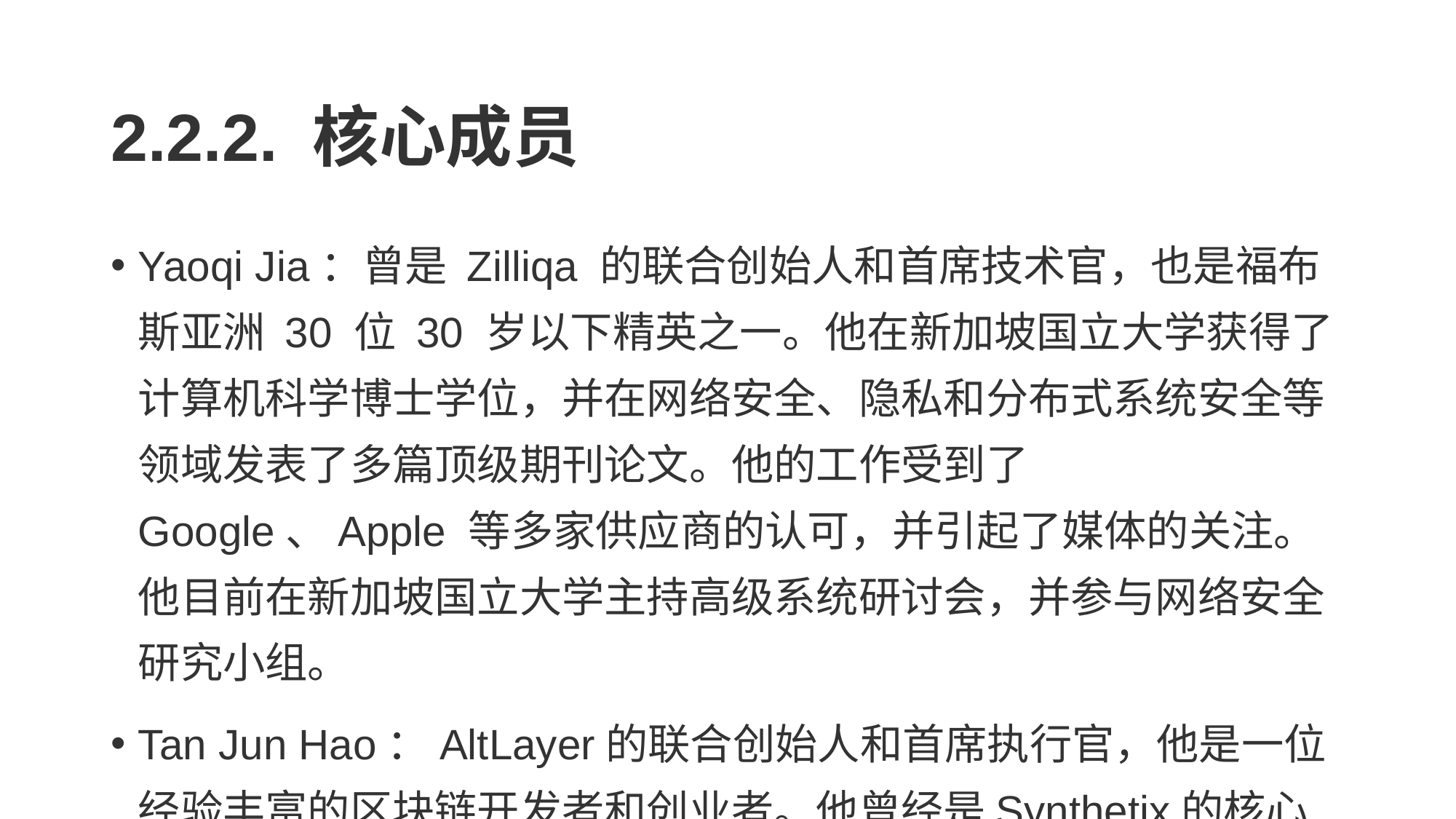

# 2.2.2. 核心成员
Yaoqi Jia：曾是 Zilliqa 的联合创始人和首席技术官，也是福布斯亚洲 30 位 30 岁以下精英之一。他在新加坡国立大学获得了计算机科学博士学位，并在网络安全、隐私和分布式系统安全等领域发表了多篇顶级期刊论文。他的工作受到了 Google、Apple 等多家供应商的认可，并引起了媒体的关注。他目前在新加坡国立大学主持高级系统研讨会，并参与网络安全研究小组。
Tan Jun Hao：AltLayer的联合创始人和首席执行官，他是一位经验丰富的区块链开发者和创业者。他曾经是Synthetix的核心开发者，负责开发和维护该项目的智能合约和前端。他还曾经是Kyber Network的高级软件工程师，参与了去中心化交易所的开发和优化。